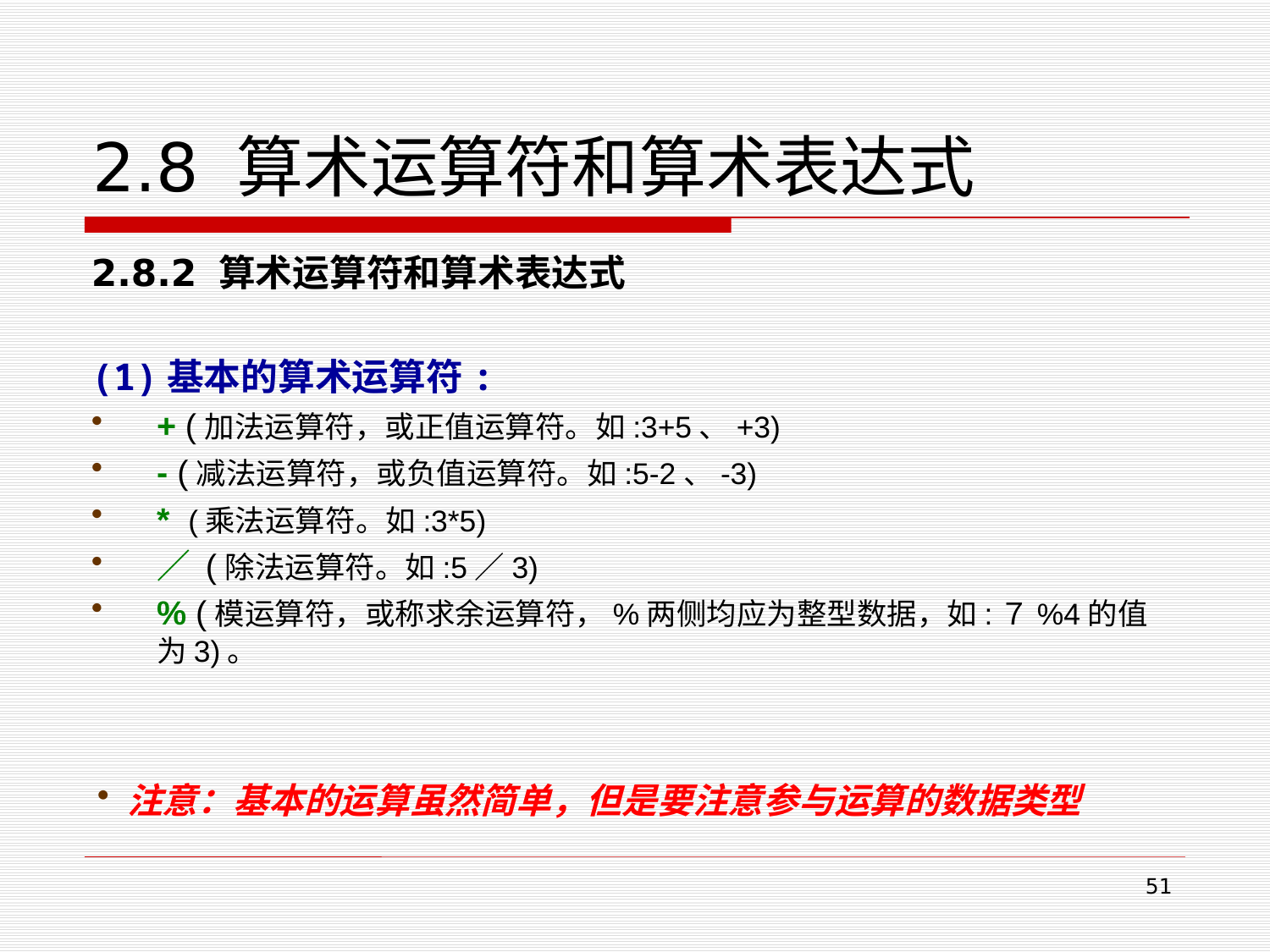

# 2.8 算术运算符和算术表达式
2.8.2 算术运算符和算术表达式

(1)基本的算术运算符:
+ (加法运算符，或正值运算符。如:3+5、+3)
- (减法运算符，或负值运算符。如:5-2、-3)
*  (乘法运算符。如:3*5)
／ (除法运算符。如:5／3)
% (模运算符，或称求余运算符，%两侧均应为整型数据，如:７%4的值为3)。

注意：基本的运算虽然简单，但是要注意参与运算的数据类型
51